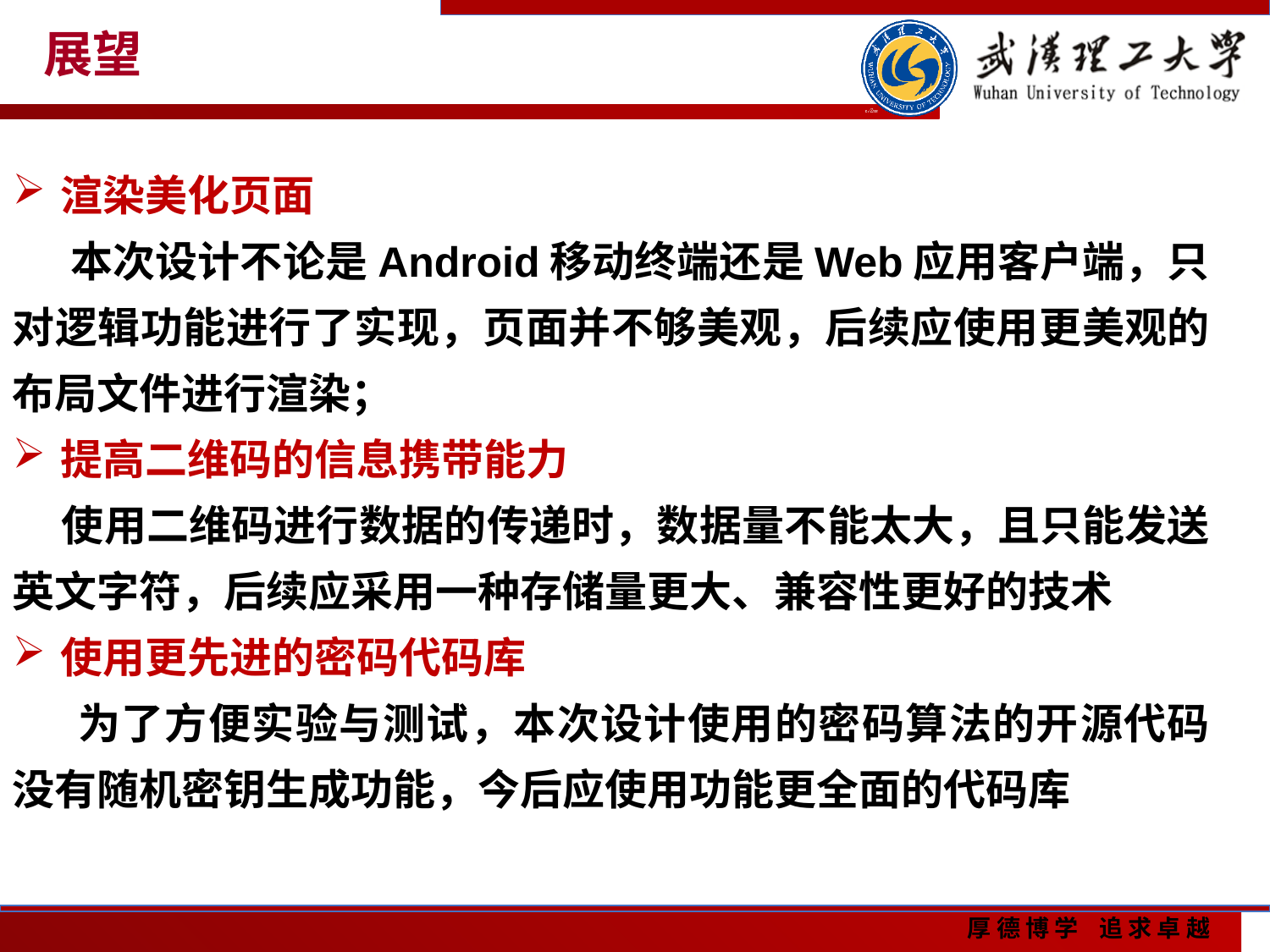

展望
渲染美化页面
     本次设计不论是Android移动终端还是Web应用客户端，只对逻辑功能进行了实现，页面并不够美观，后续应使用更美观的布局文件进行渲染；
提高二维码的信息携带能力
    使用二维码进行数据的传递时，数据量不能太大，且只能发送英文字符，后续应采用一种存储量更大、兼容性更好的技术
使用更先进的密码代码库
     为了方便实验与测试，本次设计使用的密码算法的开源代码没有随机密钥生成功能，今后应使用功能更全面的代码库